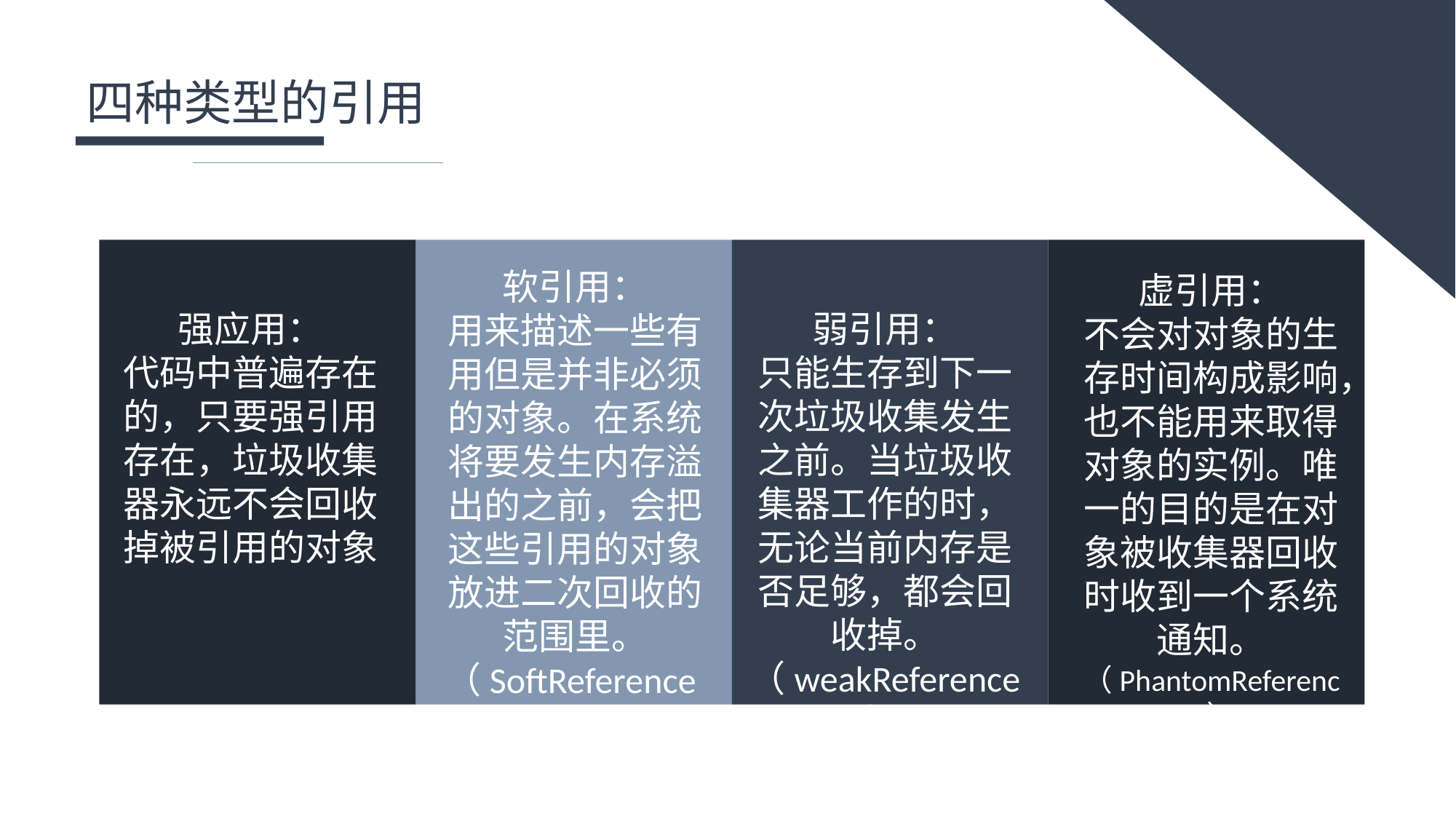

四种类型的引用

软引用：
用来描述一些有用但是并非必须的对象。在系统将要发生内存溢出的之前，会把这些引用的对象放进二次回收的范围里。（SoftReference）
虚引用：
不会对对象的生存时间构成影响，也不能用来取得对象的实例。唯一的目的是在对象被收集器回收时收到一个系统通知。（PhantomReference）
弱引用：
只能生存到下一次垃圾收集发生之前。当垃圾收集器工作的时，无论当前内存是否足够，都会回收掉。（weakReference）
强应用：
代码中普遍存在的，只要强引用存在，垃圾收集器永远不会回收掉被引用的对象